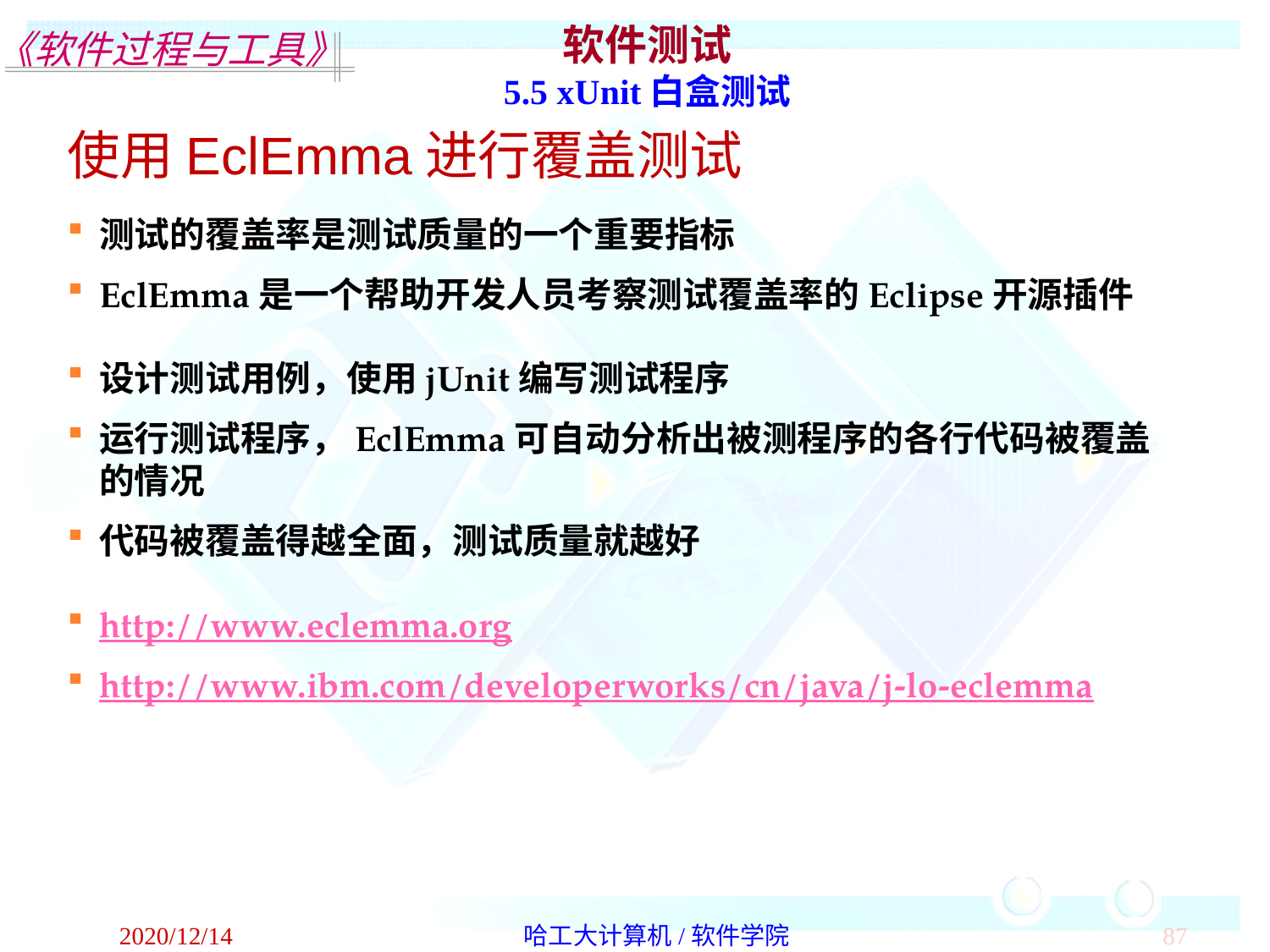

软件测试
5.5 xUnit白盒测试
使用EclEmma进行覆盖测试
测试的覆盖率是测试质量的一个重要指标
EclEmma是一个帮助开发人员考察测试覆盖率的Eclipse开源插件

设计测试用例，使用jUnit编写测试程序
运行测试程序，EclEmma可自动分析出被测程序的各行代码被覆盖的情况
代码被覆盖得越全面，测试质量就越好

http://www.eclemma.org
http://www.ibm.com/developerworks/cn/java/j-lo-eclemma